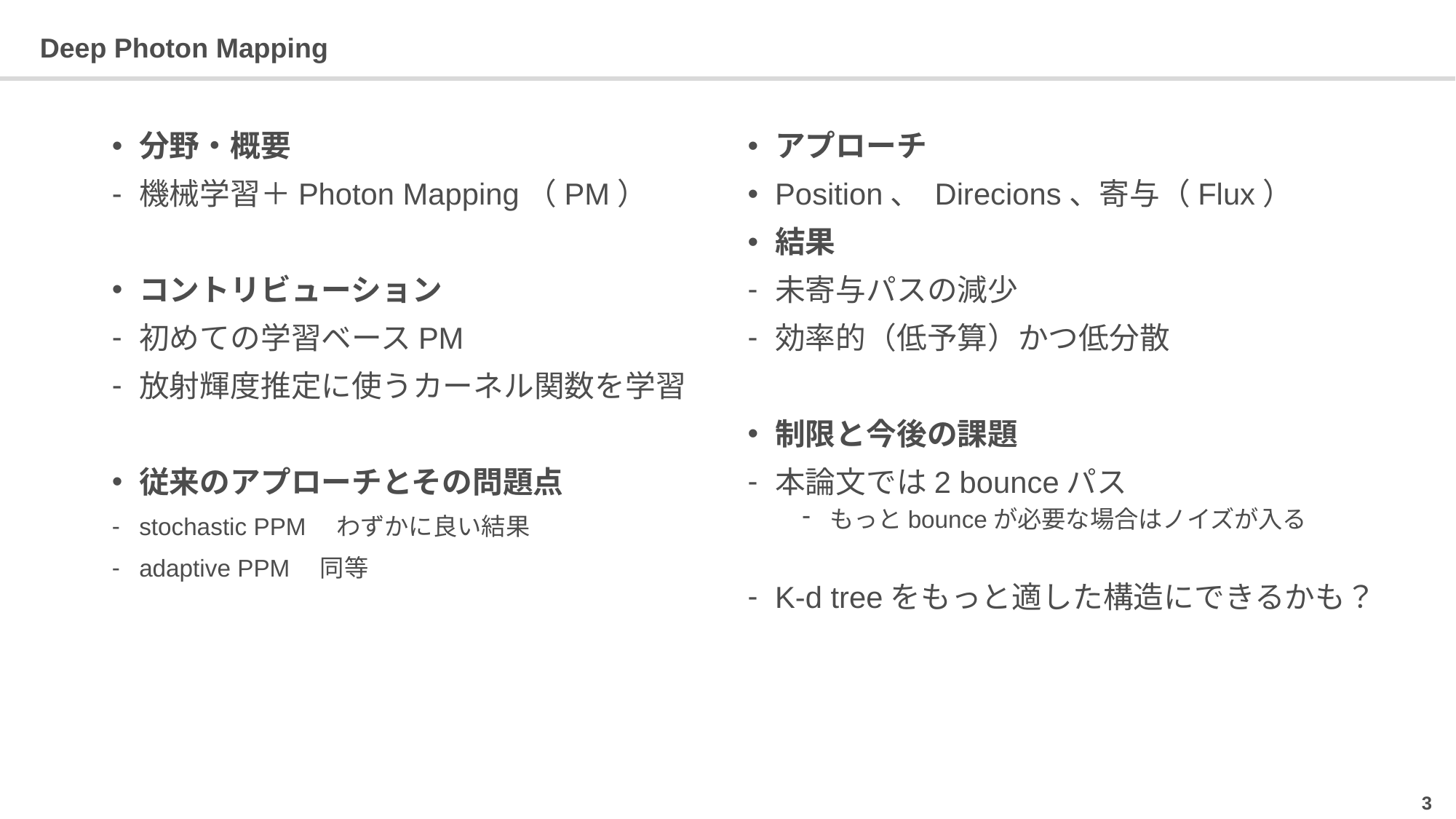

# Deep Photon Mapping
分野・概要
機械学習＋Photon Mapping（PM）

コントリビューション
初めての学習ベースPM
放射輝度推定に使うカーネル関数を学習

従来のアプローチとその問題点
stochastic PPM　わずかに良い結果
adaptive PPM　同等
アプローチ
Position、 Direcions、寄与（Flux）
結果
未寄与パスの減少
効率的（低予算）かつ低分散

制限と今後の課題
本論文では2 bounceパス
もっとbounceが必要な場合はノイズが入る

K-d treeをもっと適した構造にできるかも？
3